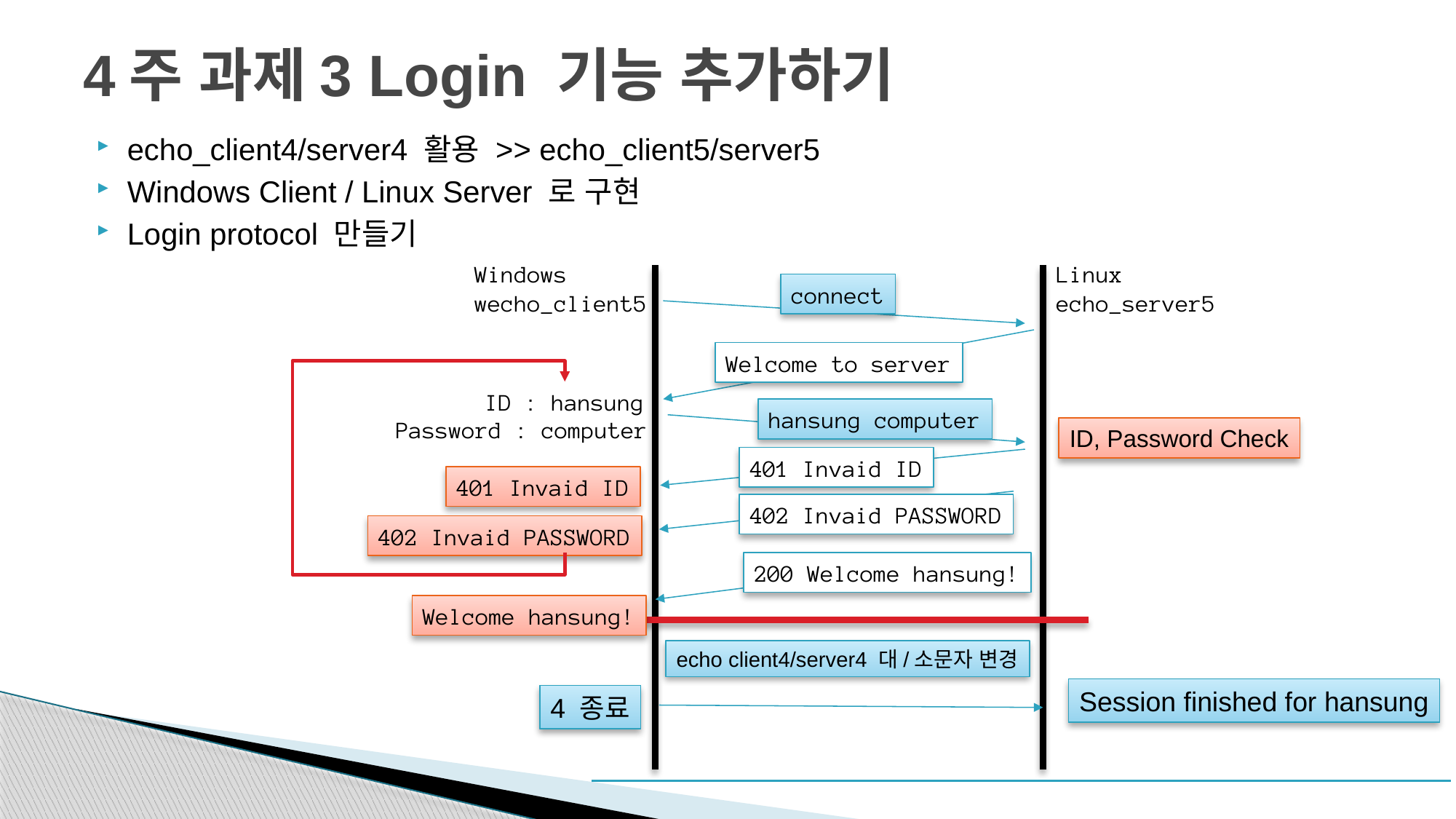

# 4주 과제3 Login 기능 추가하기
echo_client4/server4 활용 >> echo_client5/server5
Windows Client / Linux Server 로 구현
Login protocol 만들기

Windows
wecho_client5
Linux
echo_server5
connect
Welcome to server
ID : hansung
hansung computer
Password : computer
401 Invaid ID
402 Invaid PASSWORD
200 Welcome hansung!

ID, Password Check
401 Invaid ID
402 Invaid PASSWORD
Welcome hansung!
echo client4/server4 대/소문자 변경
Session finished for hansung
4 종료